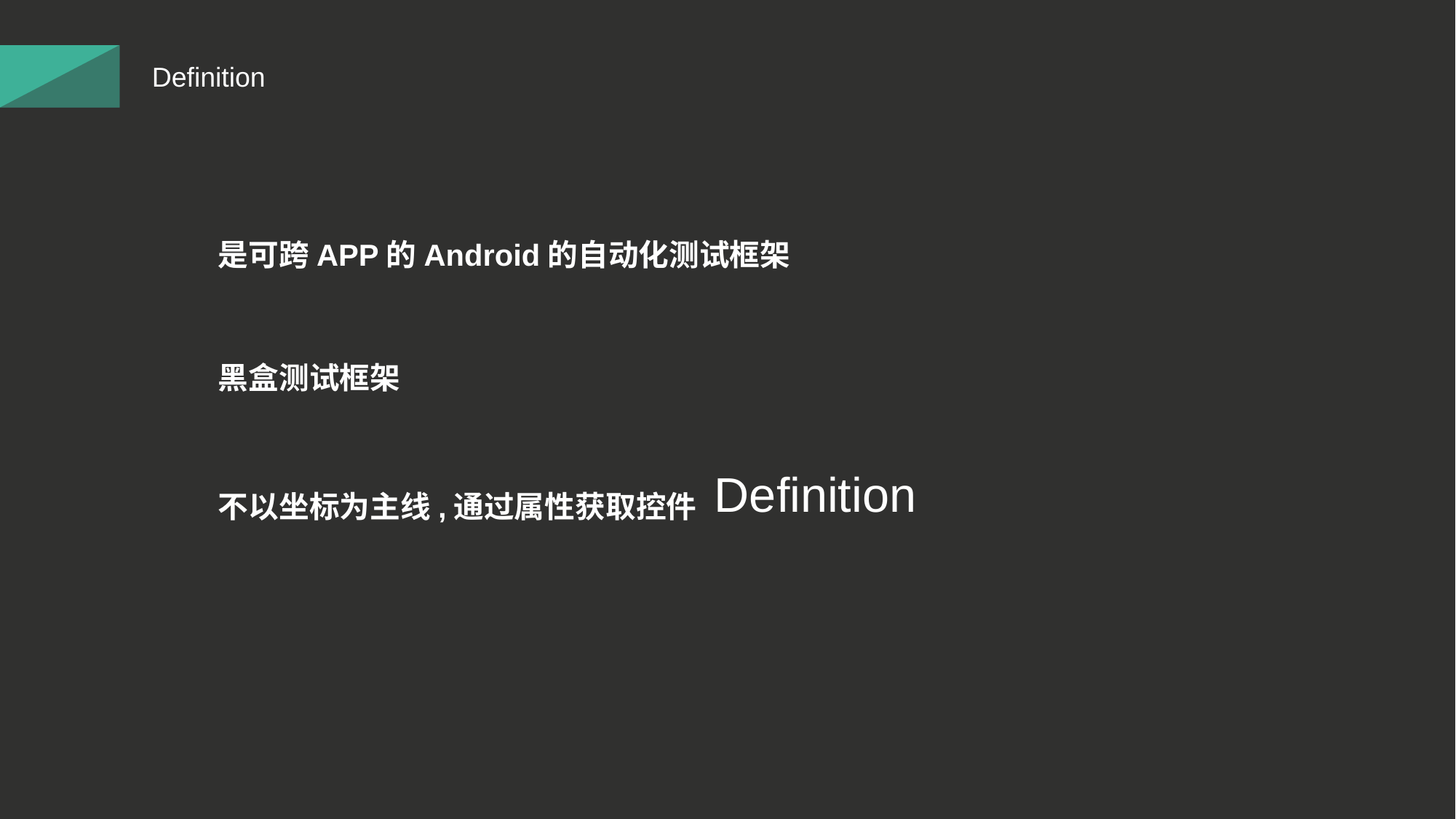

Definition
是可跨APP的Android的自动化测试框架
黑盒测试框架
Definition
不以坐标为主线,通过属性获取控件